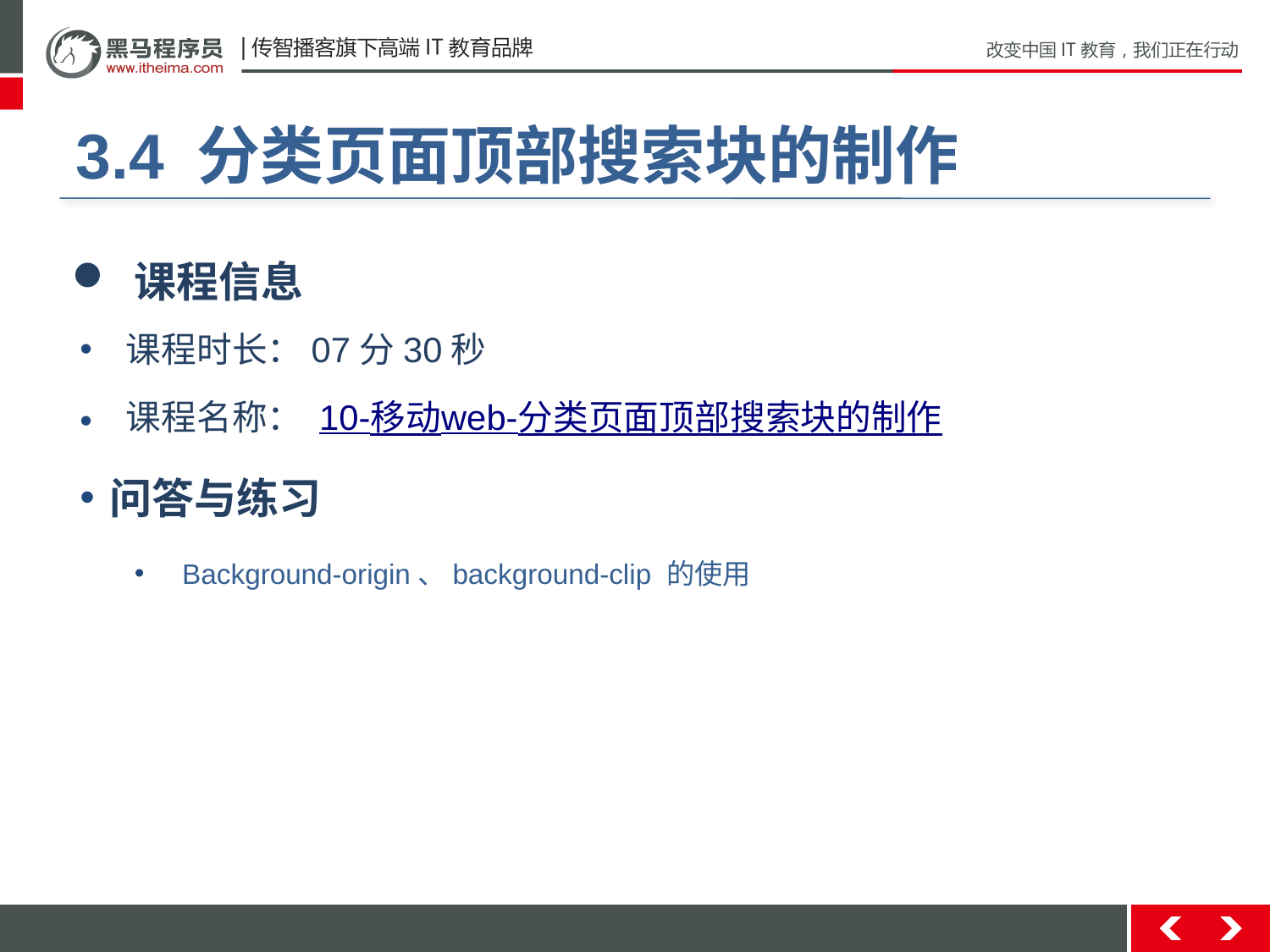

#
3.4 分类页面顶部搜索块的制作
 课程信息
 课程时长：07分30秒
 课程名称： 10-移动web-分类页面顶部搜索块的制作
问答与练习
Background-origin、background-clip 的使用